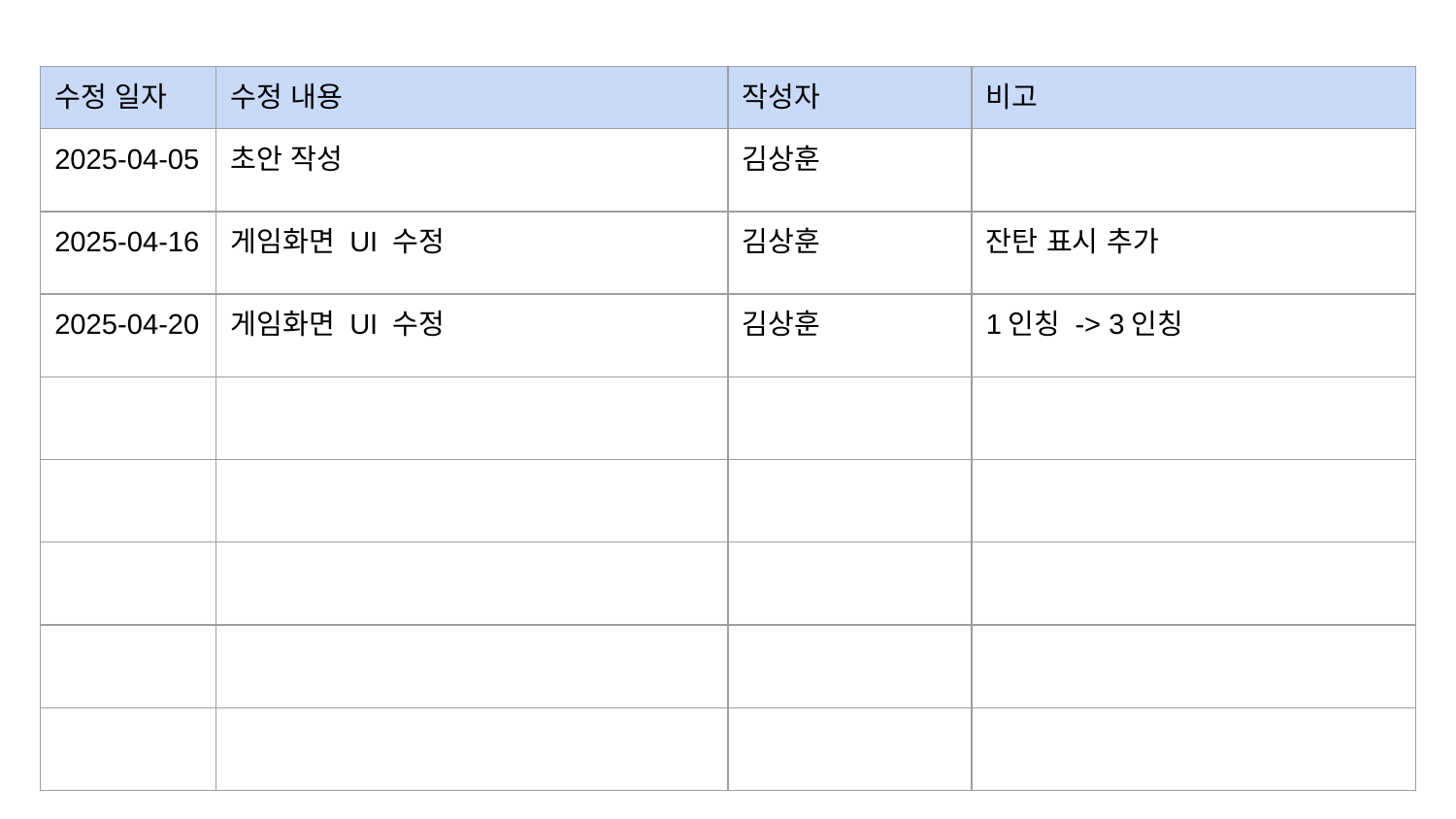

| 수정 일자 | 수정 내용 | 작성자 | 비고 |
| --- | --- | --- | --- |
| 2025-04-05 | 초안 작성 | 김상훈 |  |
| 2025-04-16 | 게임화면 UI 수정 | 김상훈 | 잔탄 표시 추가 |
| 2025-04-20 | 게임화면 UI 수정 | 김상훈 | 1인칭 -> 3인칭 |
|  |  |  |  |
|  |  |  |  |
|  |  |  |  |
|  |  |  |  |
|  |  |  |  |